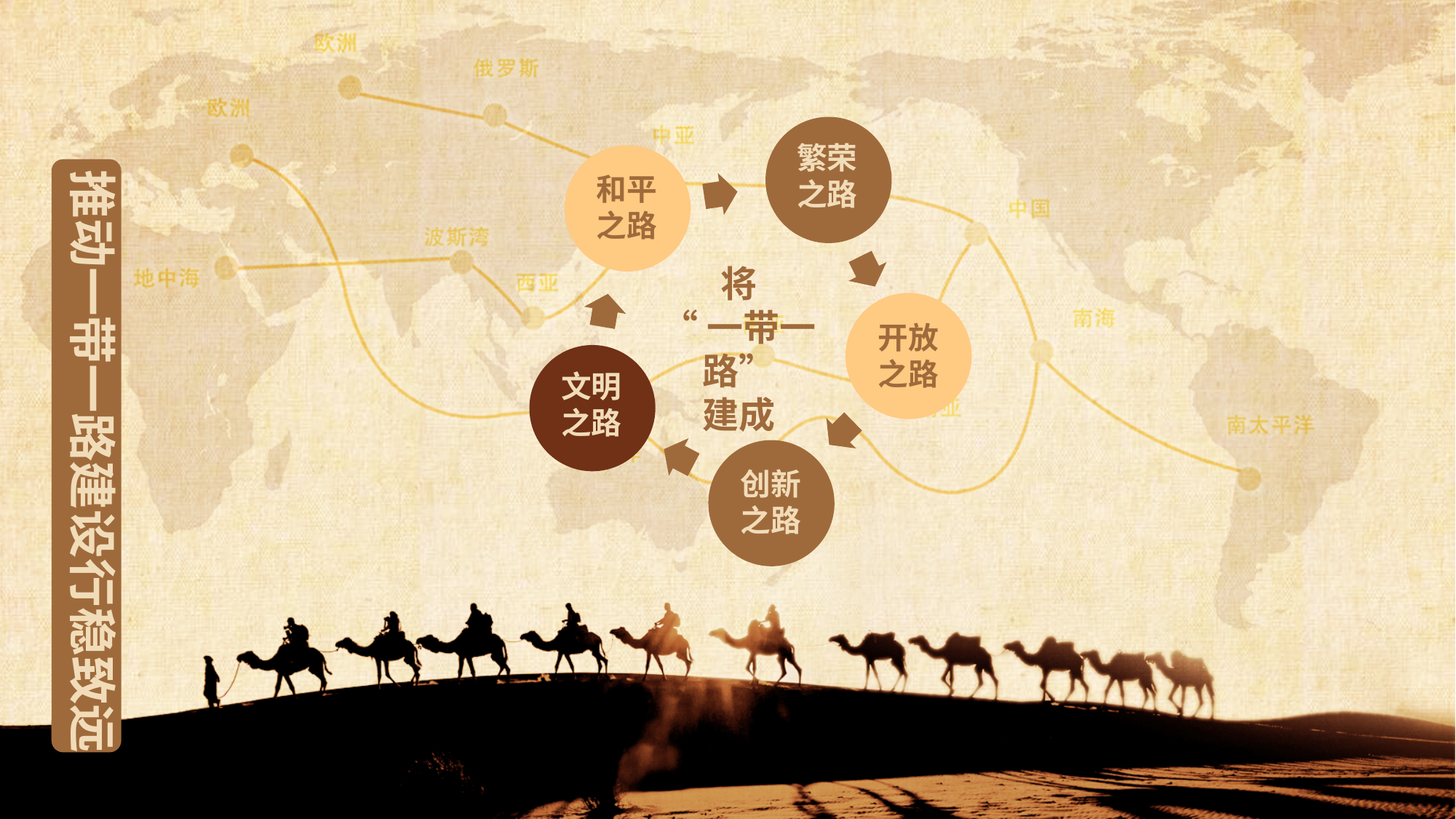

繁荣之路

和平之路

开放之路

文明之路

创新之路

推动一带一路建设行稳致远

将
“一带一路”
建成